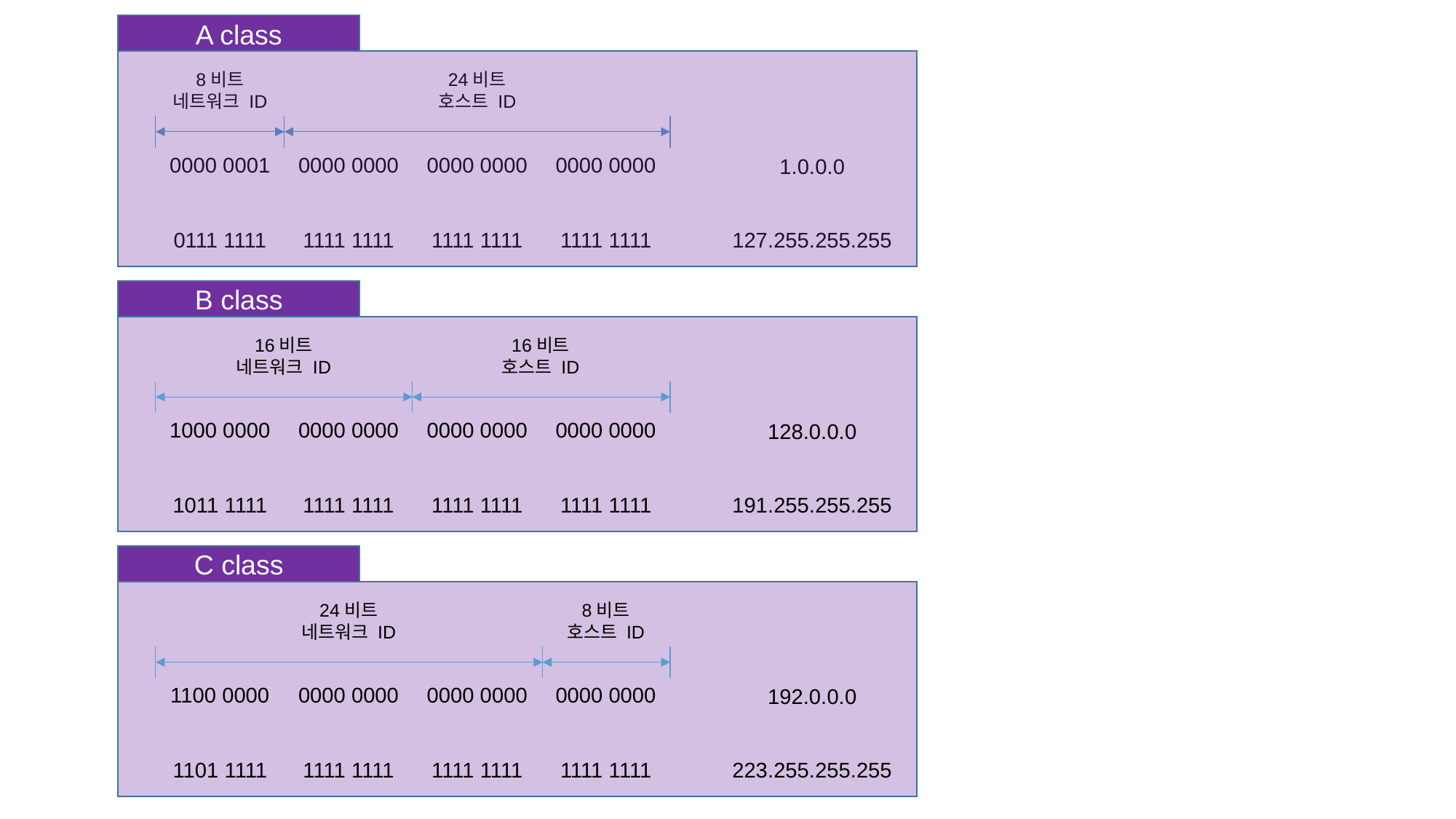

A class

24비트
호스트 ID
8비트
네트워크 ID
0000 0000
0000 0000
0000 0000
0000 0001
1.0.0.0
127.255.255.255
1111 1111
1111 1111
1111 1111
0111 1111
B class

16비트
호스트 ID
16비트
네트워크 ID
0000 0000
0000 0000
0000 0000
1000 0000
128.0.0.0
191.255.255.255
1111 1111
1111 1111
1111 1111
1011 1111
C class

8비트
호스트 ID
24비트
네트워크 ID
0000 0000
0000 0000
0000 0000
1100 0000
192.0.0.0
223.255.255.255
1111 1111
1111 1111
1111 1111
1101 1111